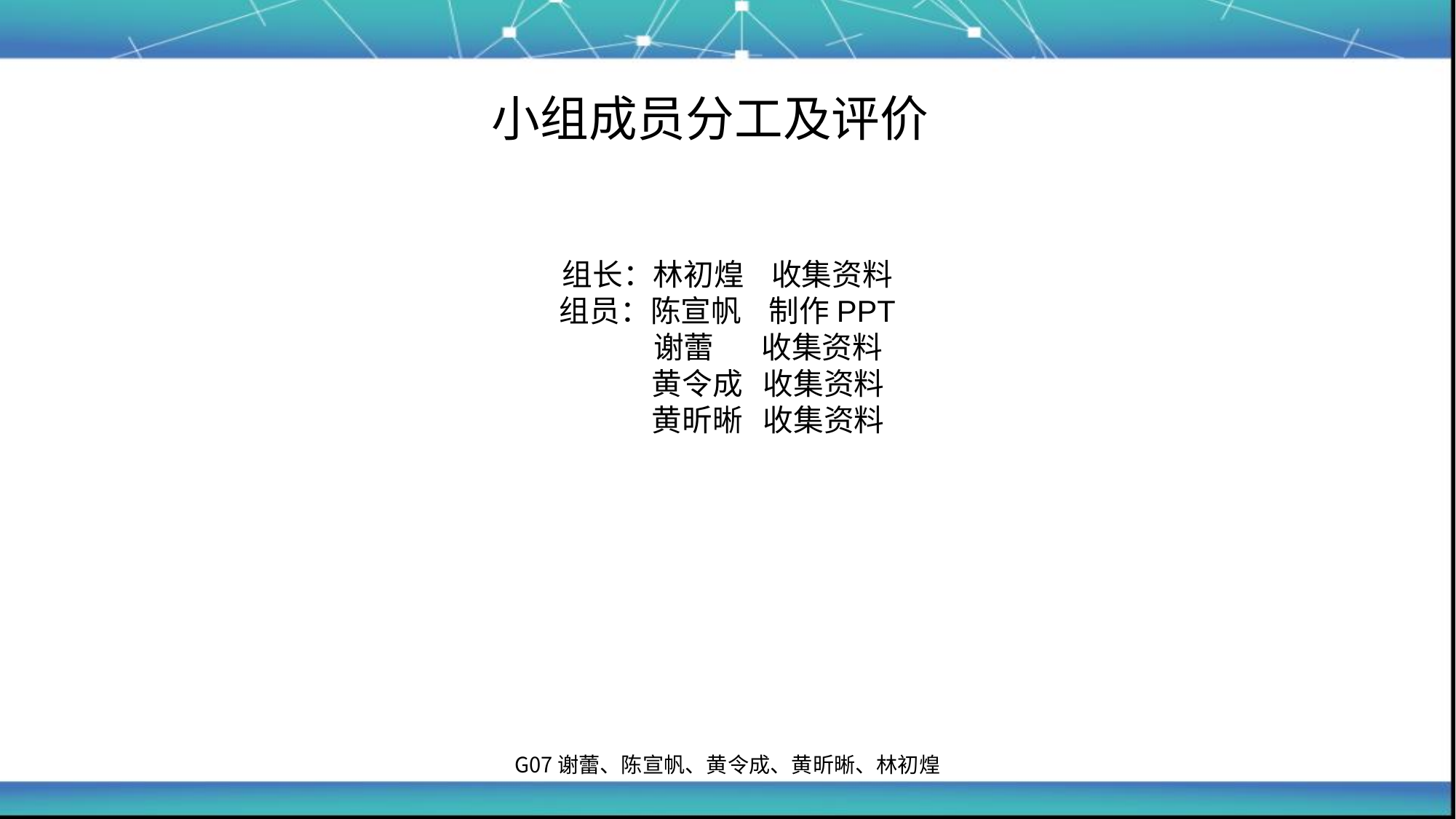

小组成员分工及评价
组长：林初煌    收集资料
组员：陈宣帆    制作PPT
           谢蕾       收集资料
           黄令成   收集资料
           黄昕晰   收集资料

G07 谢蕾、陈宣帆、黄令成、黄昕晰、林初煌
26